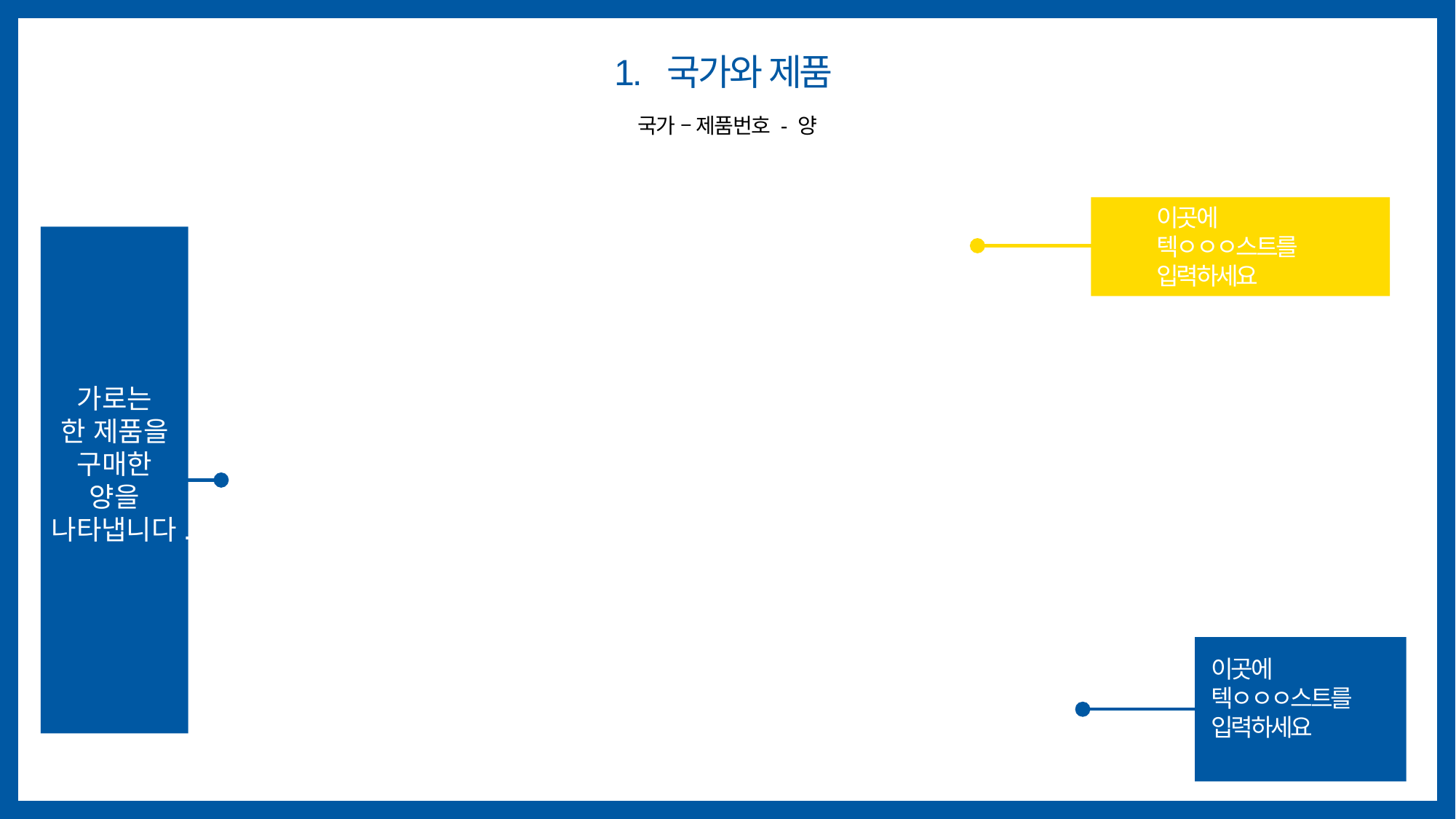

1.  국가와 제품
국가 – 제품번호 - 양

이곳에 텍ㅇㅇㅇ스트를 입력하세요
가로는
한 제품을 구매한 양을 나타냅니다.

가론
아무리 작은 공간이더라도 목적을 정하고
그에 맞게 활용하는 것이 중요합니다

이곳에 텍ㅇㅇㅇ스트를 입력하세요